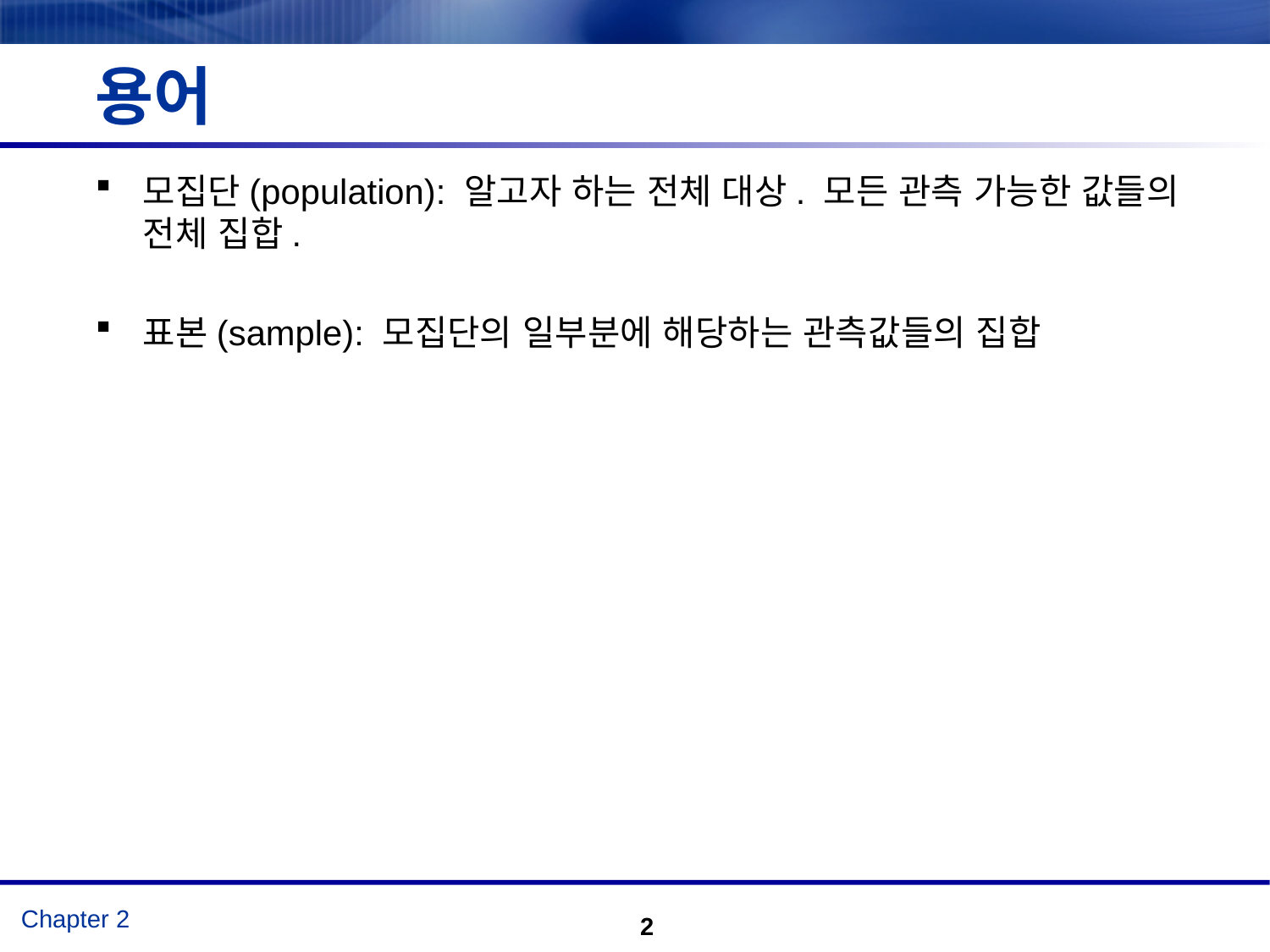

# 용어
모집단(population): 알고자 하는 전체 대상. 모든 관측 가능한 값들의 전체 집합.

표본(sample): 모집단의 일부분에 해당하는 관측값들의 집합
2